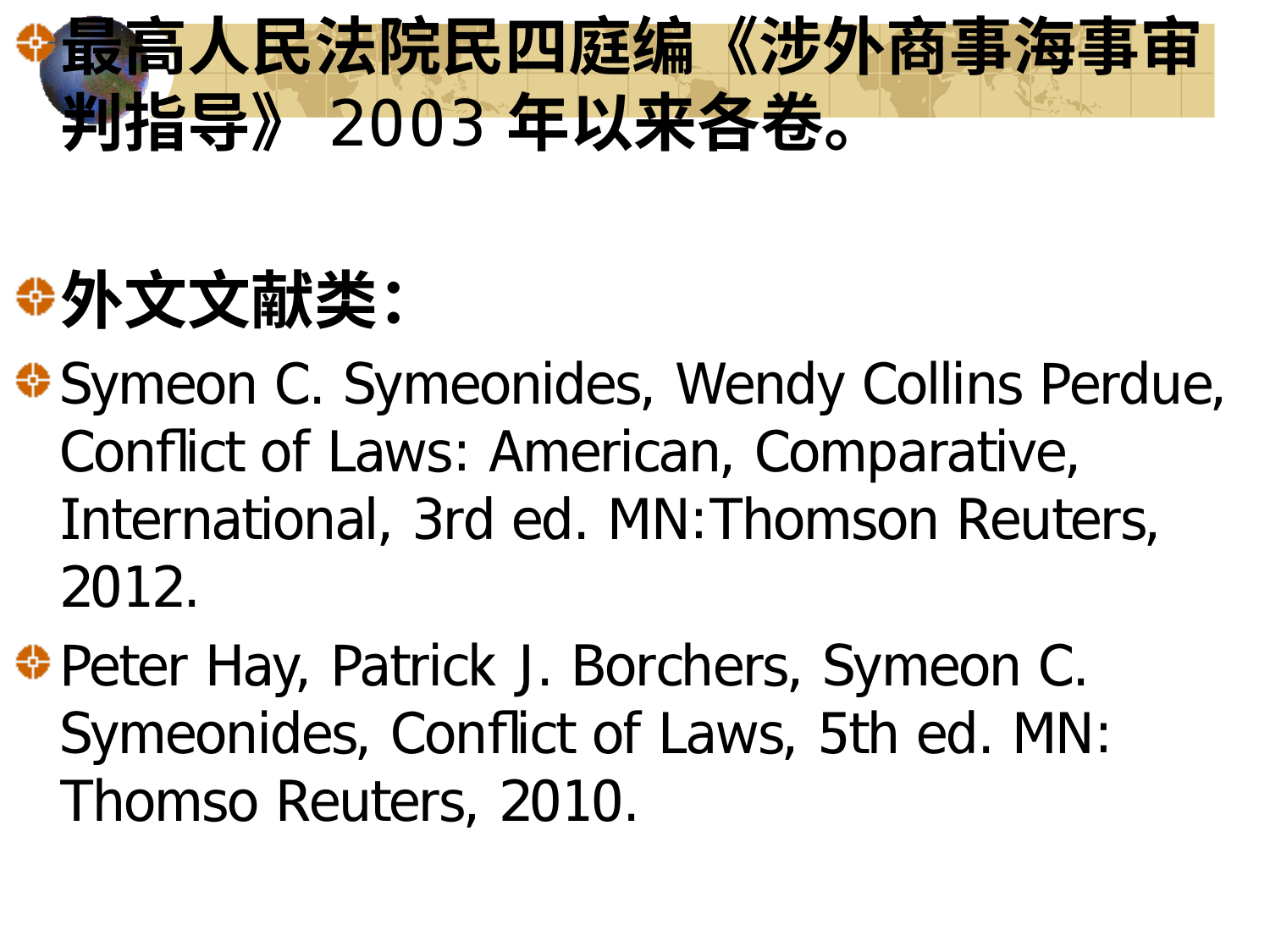

最高人民法院民四庭编《涉外商事海事审判指导》2003年以来各卷。

外文文献类：
Symeon C. Symeonides, Wendy Collins Perdue, Conflict of Laws: American, Comparative, International, 3rd ed. MN:Thomson Reuters, 2012.
Peter Hay, Patrick J. Borchers, Symeon C. Symeonides, Conflict of Laws, 5th ed. MN: Thomso Reuters, 2010.